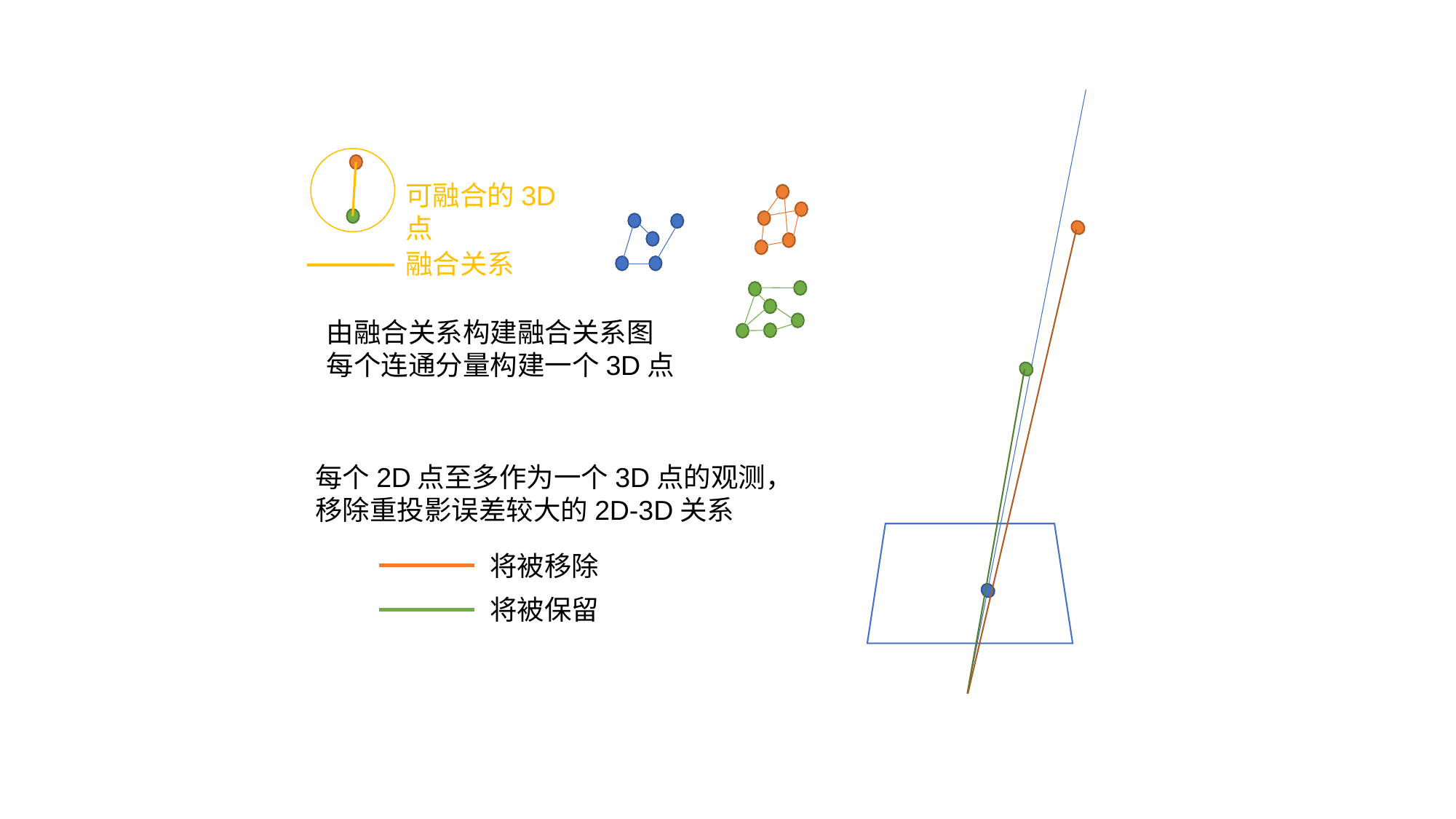

可融合的3D点

融合关系

由融合关系构建融合关系图
每个连通分量构建一个3D点

每个2D点至多作为一个3D点的观测，
移除重投影误差较大的2D-3D关系

将被移除

将被保留